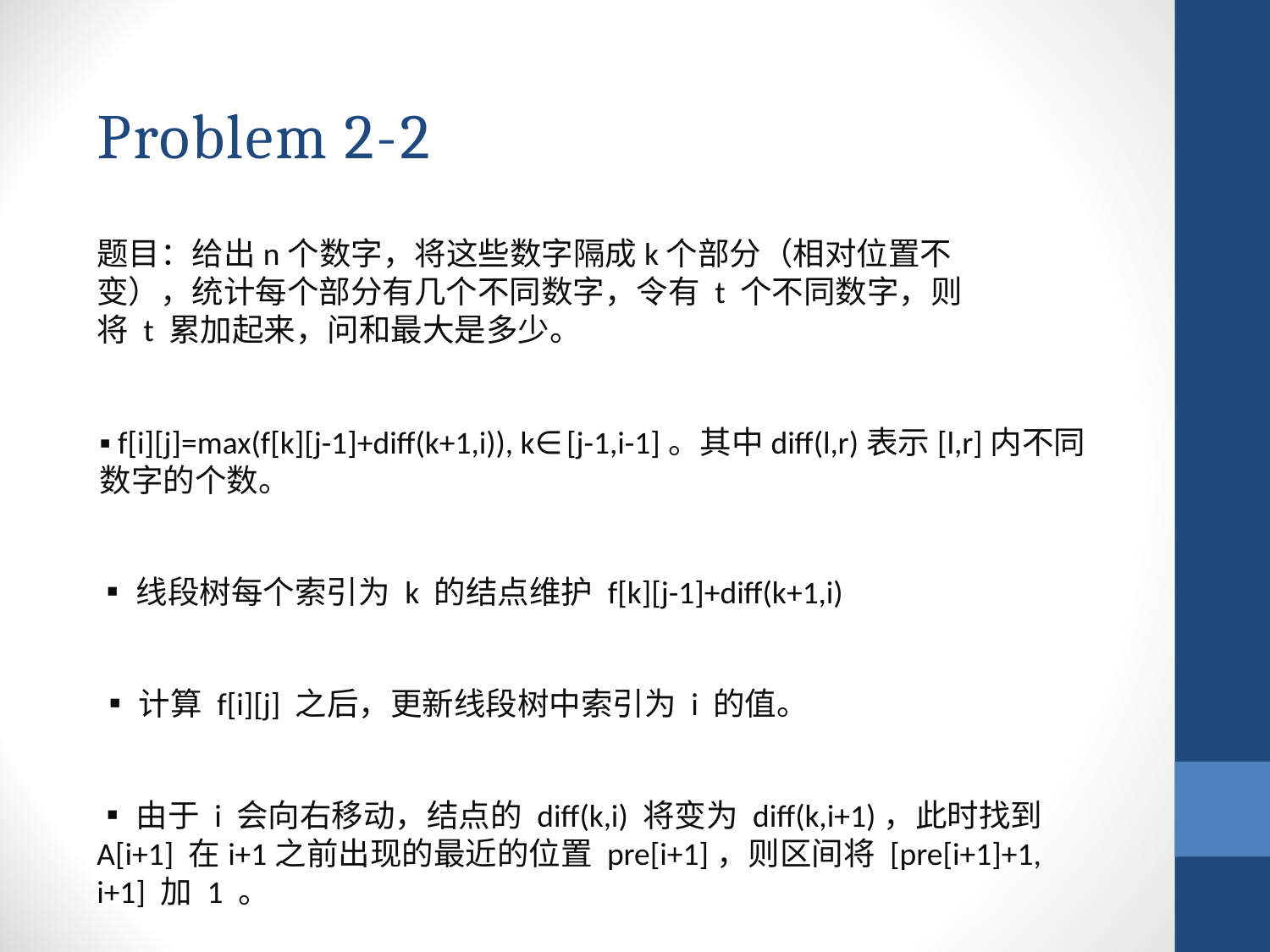

Problem 2-2
题目：给出n个数字，将这些数字隔成k个部分（相对位置不变），统计每个部分有几个不同数字，令有 t 个不同数字，则将 t 累加起来，问和最大是多少。
▪ f[i][j]=max(f[k][j-1]+diff(k+1,i)), k∈[j-1,i-1]。其中diff(l,r)表示[l,r]内不同数字的个数。
▪线段树每个索引为 k 的结点维护 f[k][j-1]+diff(k+1,i)
▪计算 f[i][j] 之后，更新线段树中索引为 i 的值。
▪由于 i 会向右移动，结点的 diff(k,i) 将变为 diff(k,i+1)，此时找到 A[i+1] 在i+1之前出现的最近的位置 pre[i+1]，则区间将 [pre[i+1]+1, i+1] 加 1 。